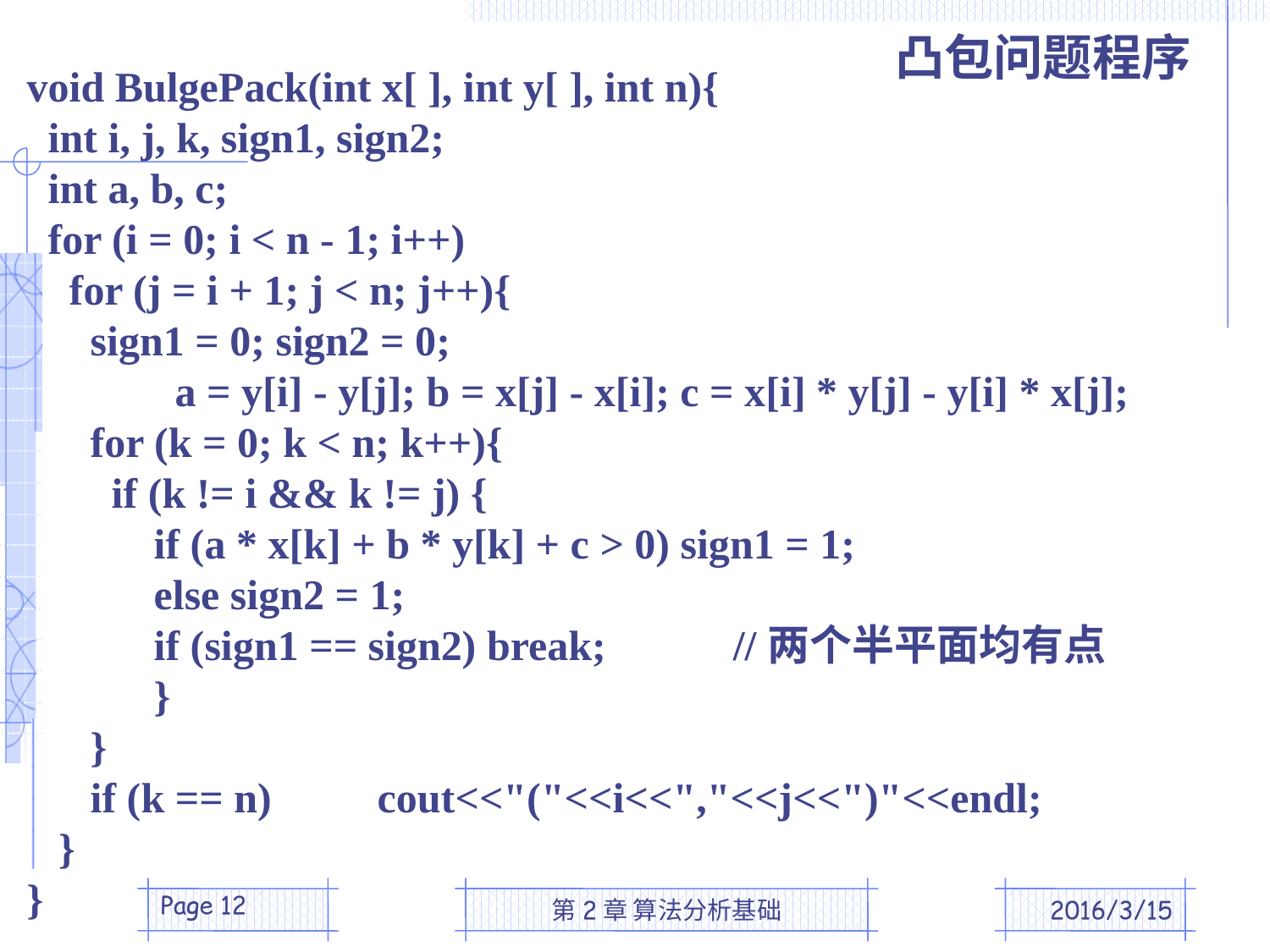

凸包问题程序
void BulgePack(int x[ ], int y[ ], int n){
  int i, j, k, sign1, sign2;
  int a, b, c;
  for (i = 0; i < n - 1; i++)
    for (j = i + 1; j < n; j++){
      sign1 = 0; sign2 = 0;
	  a = y[i] - y[j]; b = x[j] - x[i]; c = x[i] * y[j] - y[i] * x[j];
      for (k = 0; k < n; k++){
        if (k != i && k != j) {
            if (a * x[k] + b * y[k] + c > 0) sign1 = 1;
            else sign2 = 1;
            if (sign1 == sign2) break;            //两个半平面均有点
	}
      }
      if (k == n)          cout<<"("<<i<<","<<j<<")"<<endl;
   }
}
Page 12
第2章 算法分析基础
2016/3/15